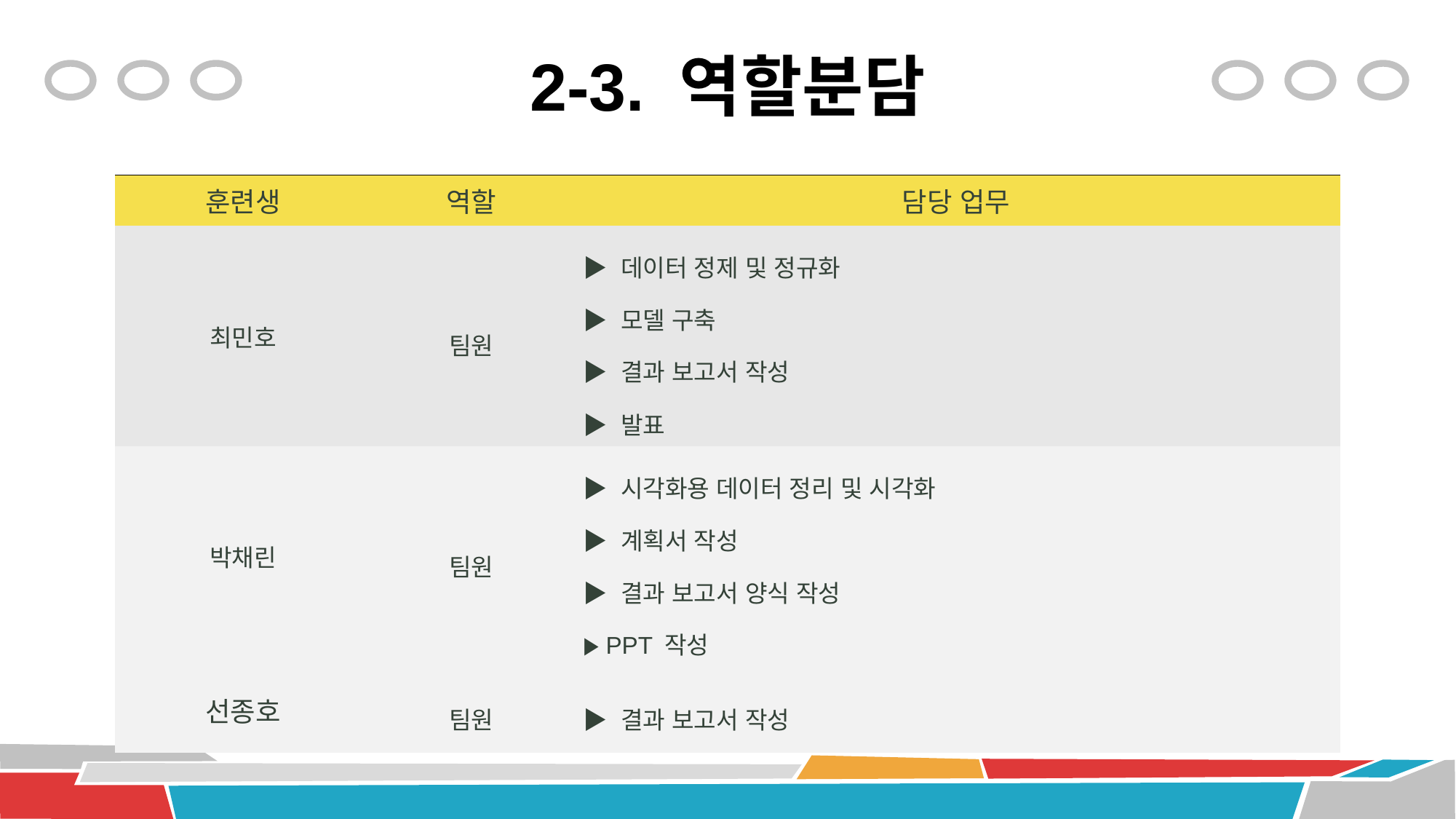

# 2-3. 역할분담
| 훈련생 | 역할 | 담당 업무 |
| --- | --- | --- |
| 최민호 | 팀원 | ▶ 데이터 정제 및 정규화 ▶ 모델 구축 ▶ 결과 보고서 작성 ▶ 발표 |
| 박채린 | 팀원 | ▶ 시각화용 데이터 정리 및 시각화 ▶ 계획서 작성 ▶ 결과 보고서 양식 작성 ▶ PPT 작성 |
| 선종호 | 팀원 | ▶ 결과 보고서 작성 |